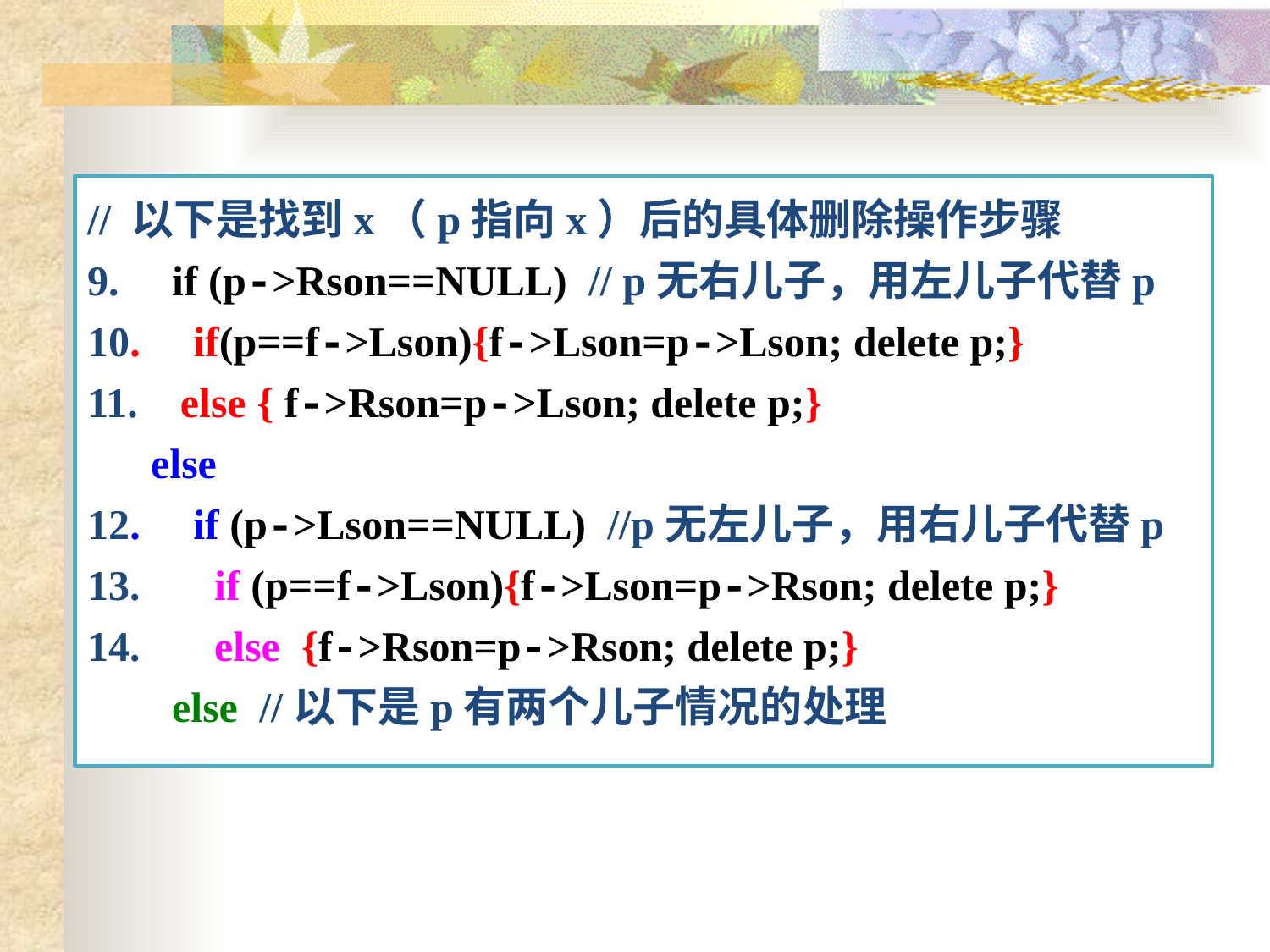

// 以下是找到x（p指向x）后的具体删除操作步骤
9.     if (p->Rson==NULL)  // p无右儿子，用左儿子代替p
10.     if(p==f->Lson){f->Lson=p->Lson; delete p;}
11.    else { f->Rson=p->Lson; delete p;}
      else
12.     if (p->Lson==NULL)  //p无左儿子，用右儿子代替p
13.       if (p==f->Lson){f->Lson=p->Rson; delete p;}
14.       else  {f->Rson=p->Rson; delete p;}
        else  //以下是p有两个儿子情况的处理